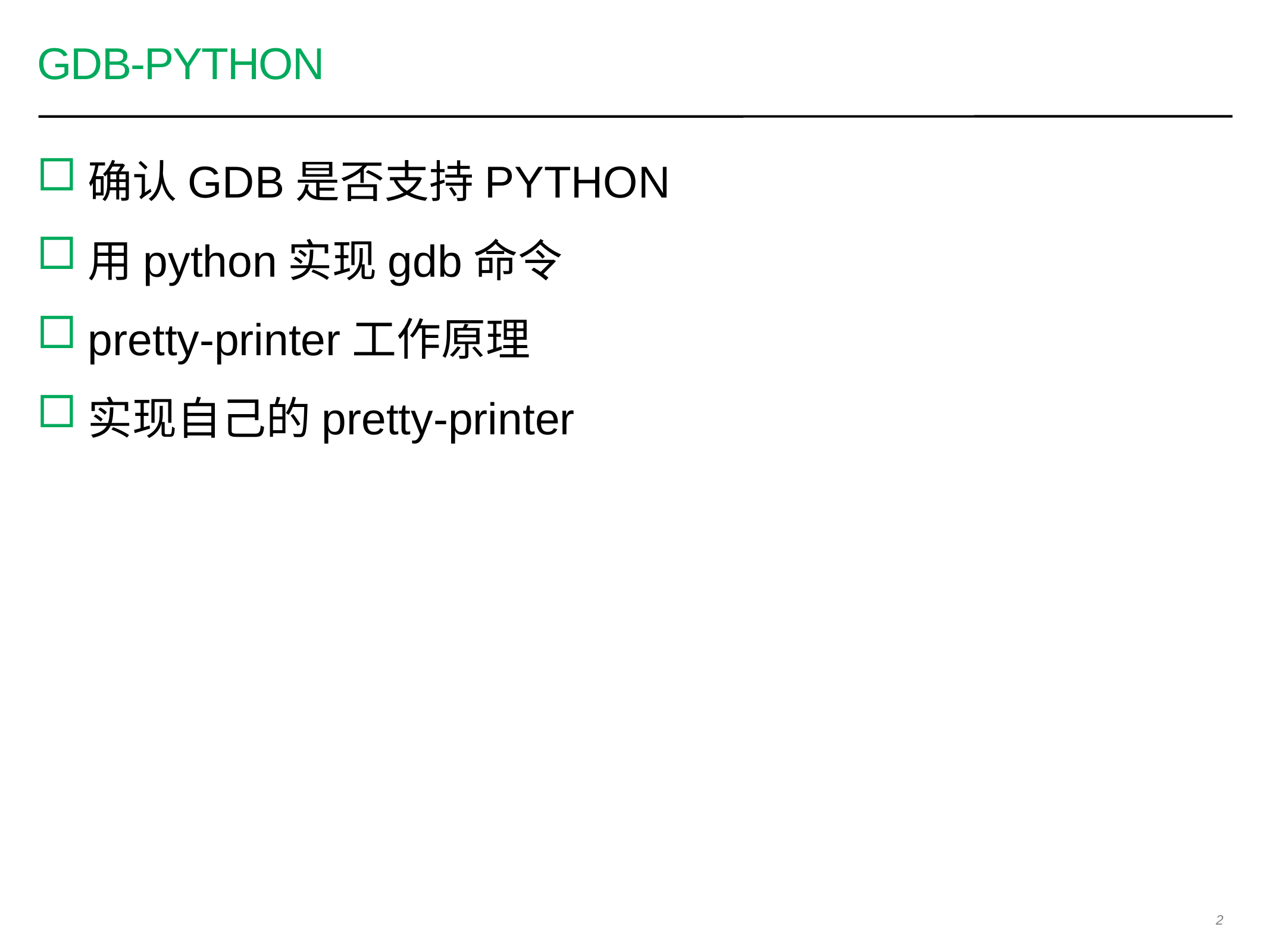

# Gdb-python
确认GDB是否支持PYTHON
用python实现gdb命令
pretty-printer工作原理
实现自己的pretty-printer

2